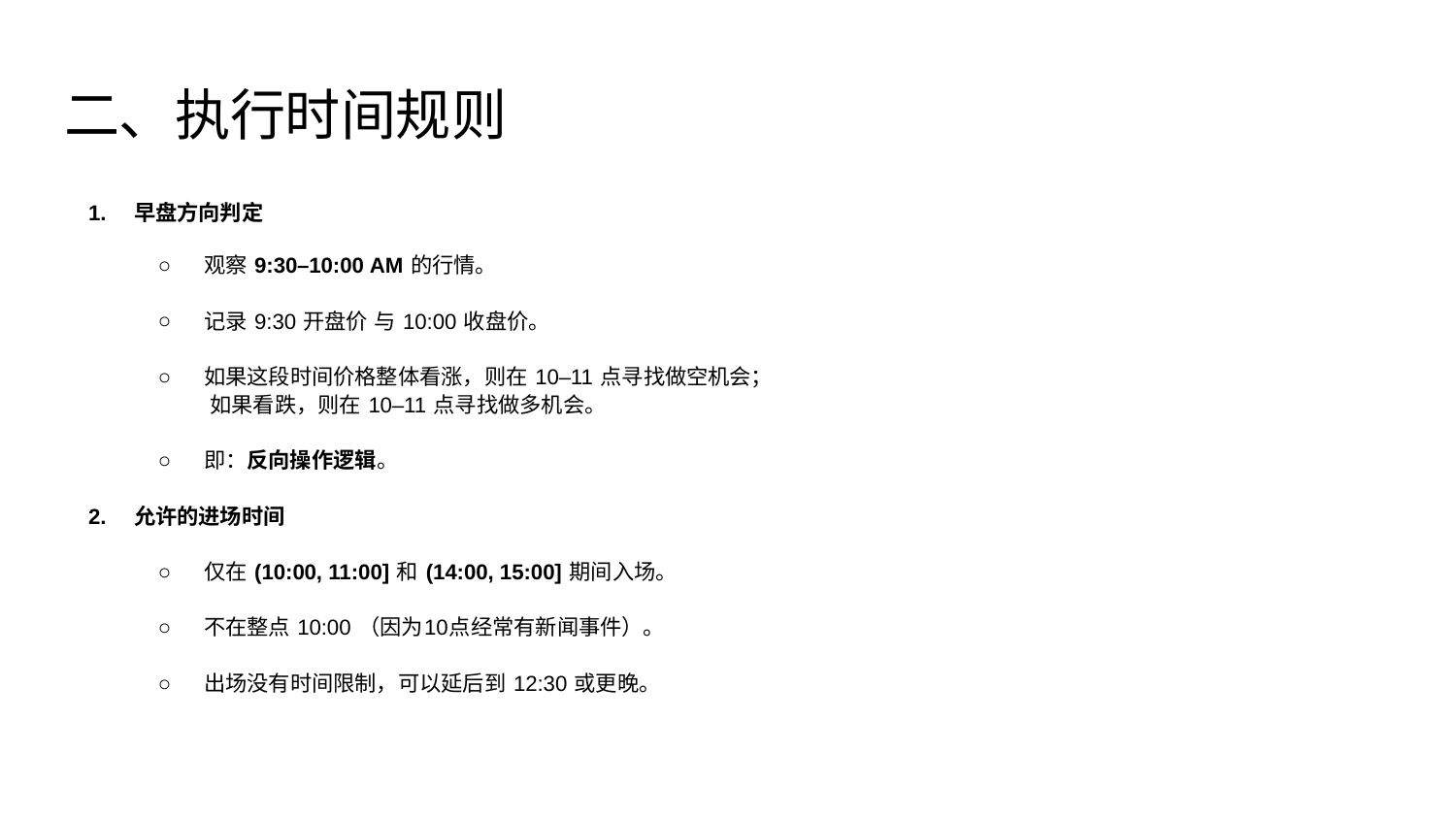

# 二、执行时间规则
早盘方向判定
观察 9:30–10:00 AM 的行情。
记录 9:30 开盘价 与 10:00 收盘价。
如果这段时间价格整体看涨，则在 10–11 点寻找做空机会；
 如果看跌，则在 10–11 点寻找做多机会。
即：反向操作逻辑。
允许的进场时间
仅在 (10:00, 11:00] 和 (14:00, 15:00] 期间入场。
不在整点 10:00 （因为10点经常有新闻事件）。
出场没有时间限制，可以延后到 12:30 或更晚。